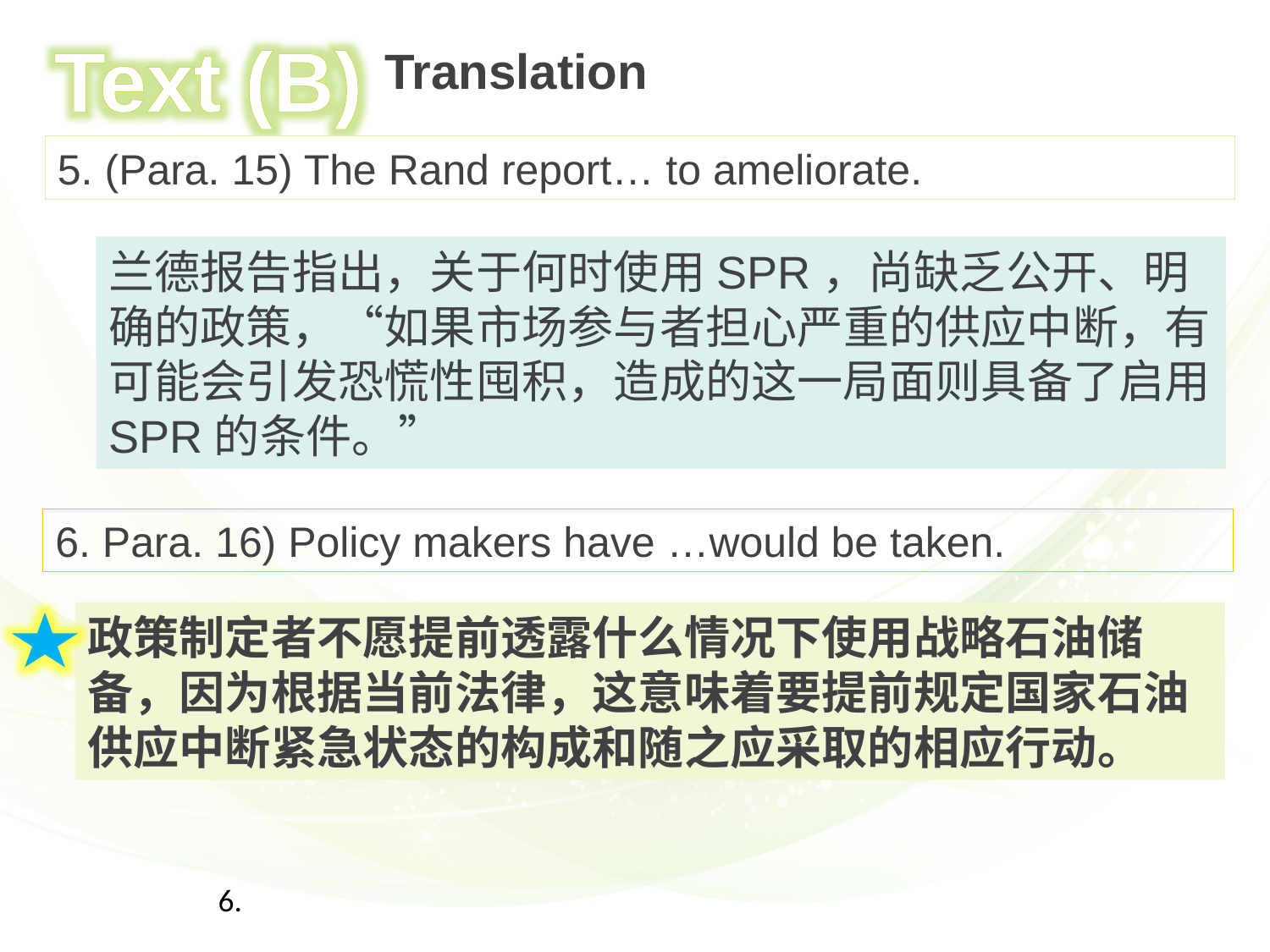

Text (B)
Translation
5. (Para. 15) The Rand report… to ameliorate.
兰德报告指出，关于何时使用SPR，尚缺乏公开、明确的政策，“如果市场参与者担心严重的供应中断，有可能会引发恐慌性囤积，造成的这一局面则具备了启用SPR的条件。”
6. Para. 16) Policy makers have …would be taken.
政策制定者不愿提前透露什么情况下使用战略石油储备，因为根据当前法律，这意味着要提前规定国家石油供应中断紧急状态的构成和随之应采取的相应行动。

6.